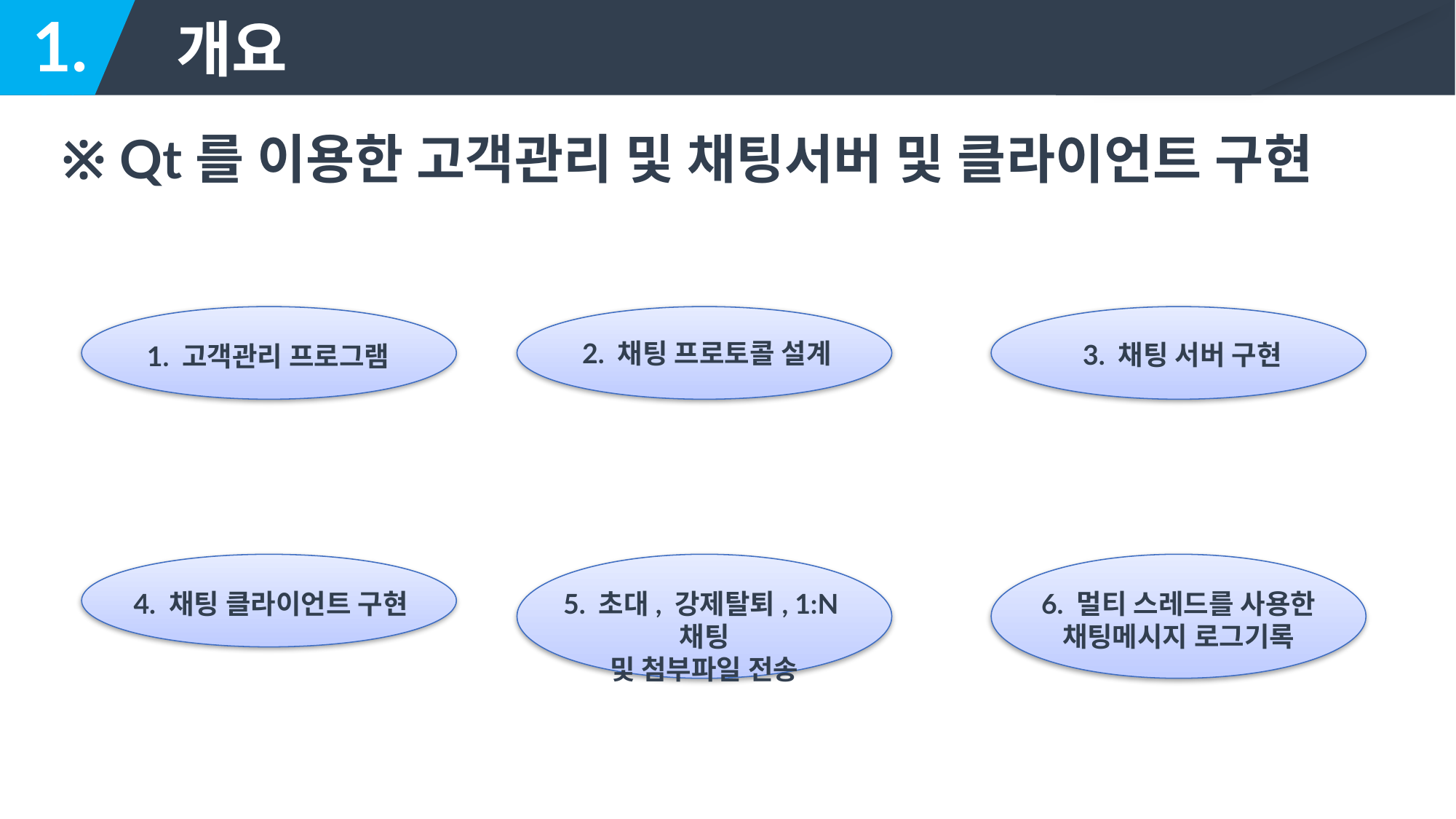

1.     개요
※ Qt를 이용한 고객관리 및 채팅서버 및 클라이언트 구현

2. 채팅 프로토콜 설계
3. 채팅 서버 구현
1. 고객관리 프로그램

4. 채팅 클라이언트 구현
5. 초대, 강제탈퇴, 1:N채팅
및 첨부파일 전송
6. 멀티 스레드를 사용한 채팅메시지 로그기록